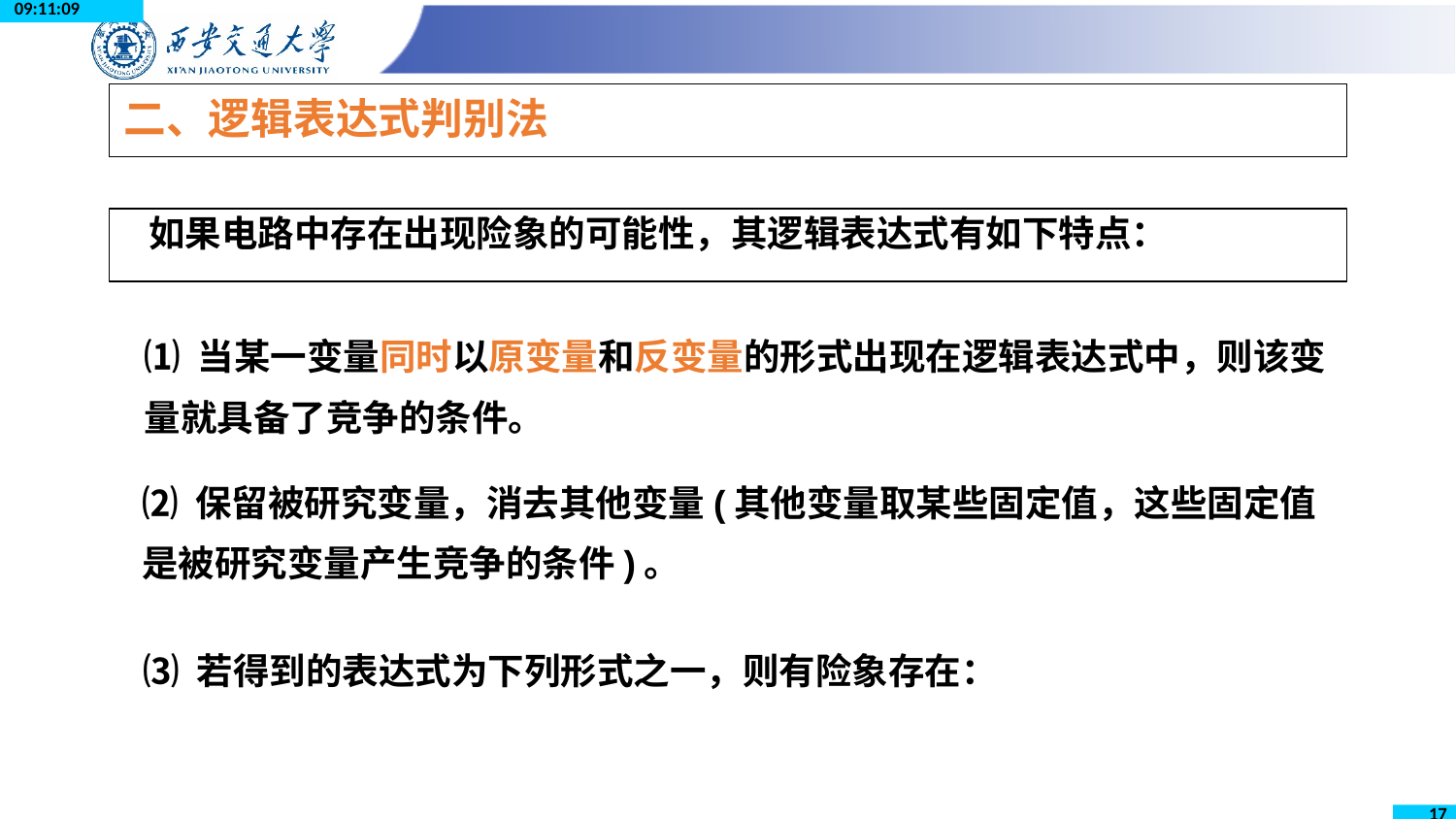

09:11:09
# 二、逻辑表达式判别法
  如果电路中存在出现险象的可能性，其逻辑表达式有如下特点：

⑴ 当某一变量同时以原变量和反变量的形式出现在逻辑表达式中，则该变量就具备了竞争的条件。
⑵ 保留被研究变量，消去其他变量(其他变量取某些固定值，这些固定值是被研究变量产生竞争的条件)。
⑶ 若得到的表达式为下列形式之一，则有险象存在：
17